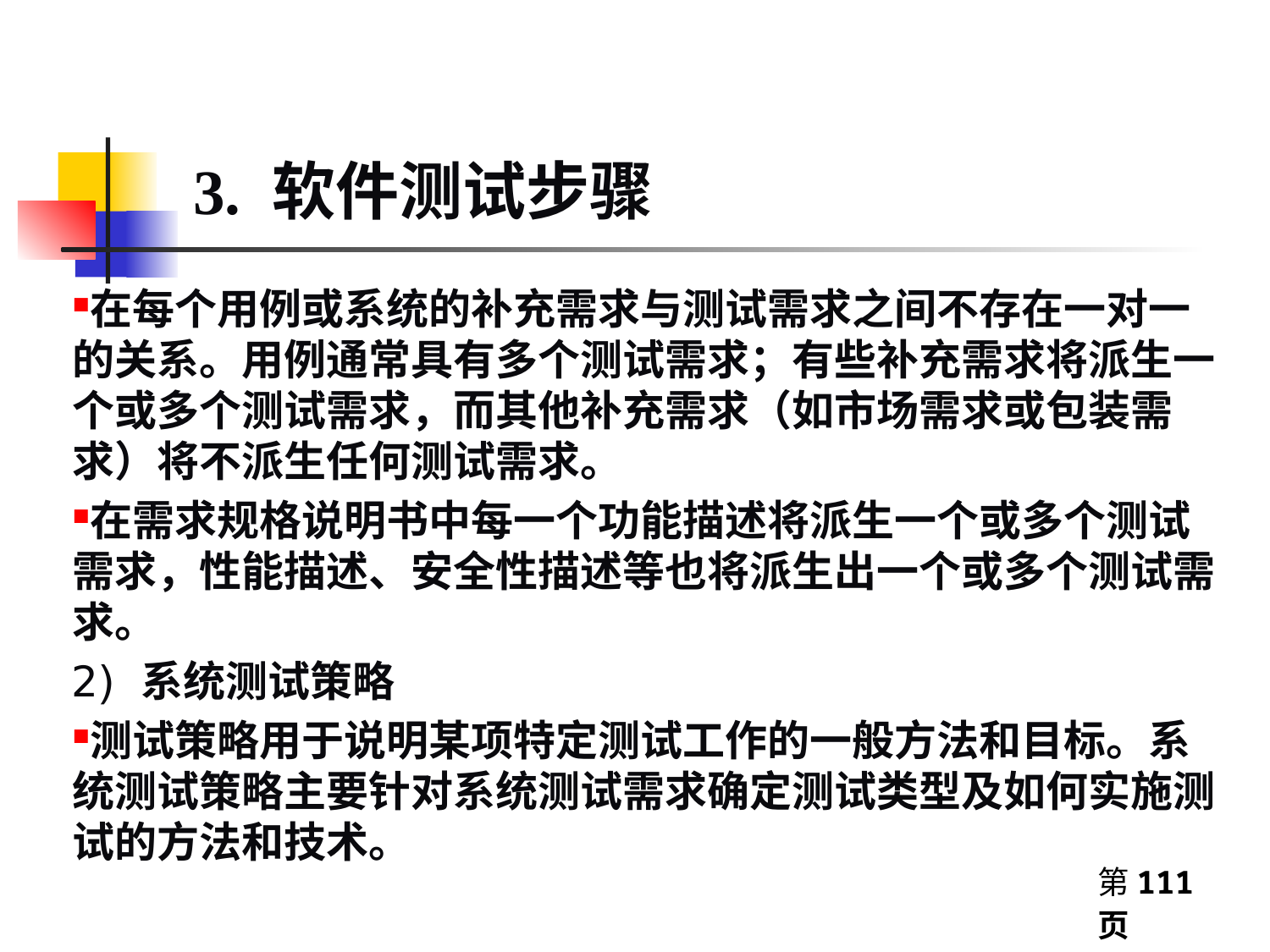

3. 软件测试步骤
在每个用例或系统的补充需求与测试需求之间不存在一对一的关系。用例通常具有多个测试需求；有些补充需求将派生一个或多个测试需求，而其他补充需求（如市场需求或包装需求）将不派生任何测试需求。
在需求规格说明书中每一个功能描述将派生一个或多个测试需求，性能描述、安全性描述等也将派生出一个或多个测试需求。
2) 系统测试策略
测试策略用于说明某项特定测试工作的一般方法和目标。系统测试策略主要针对系统测试需求确定测试类型及如何实施测试的方法和技术。